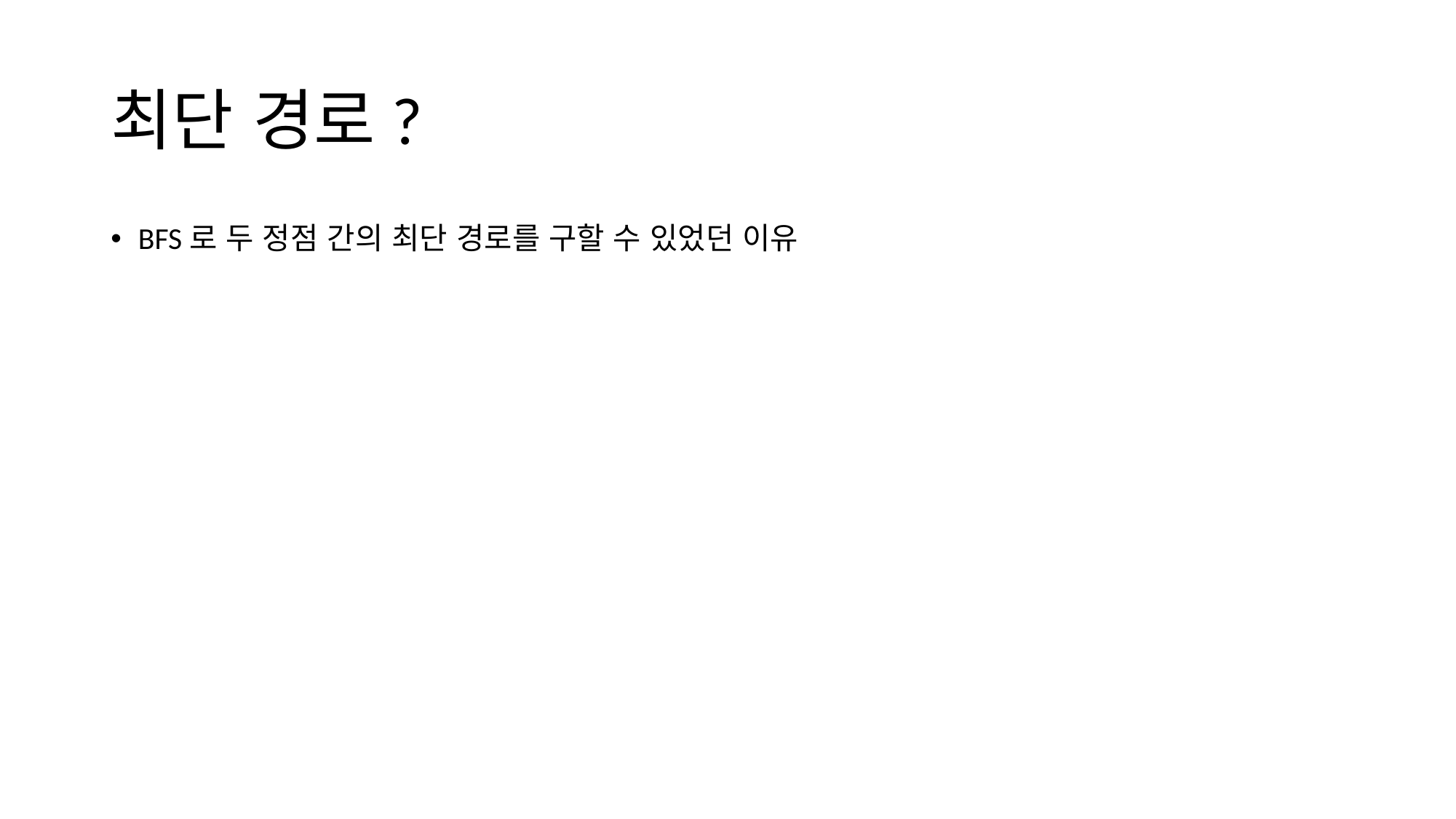

# 최단 경로?
BFS로 두 정점 간의 최단 경로를 구할 수 있었던 이유